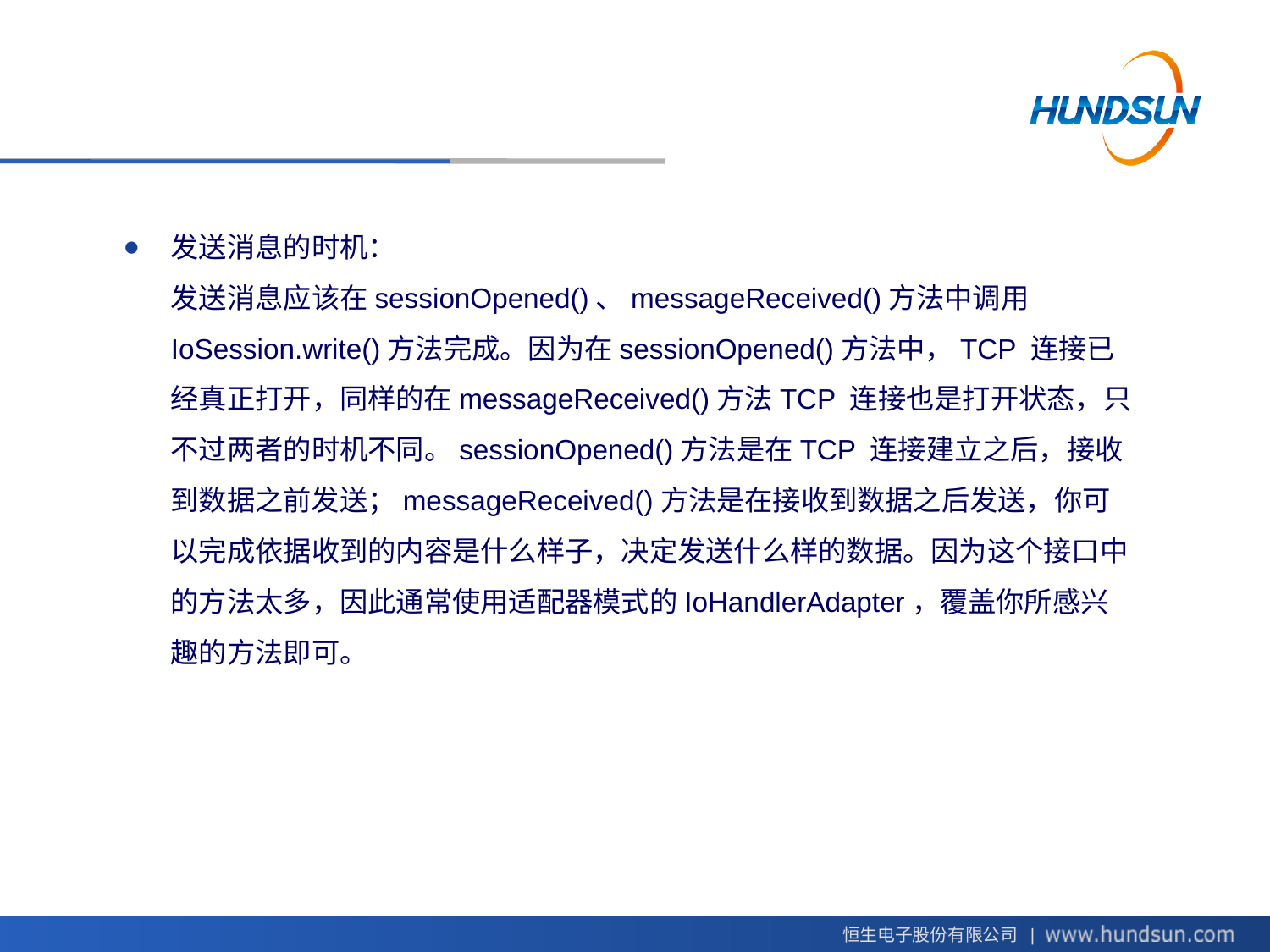

#
发送消息的时机：
发送消息应该在sessionOpened()、messageReceived()方法中调用IoSession.write()方法完成。因为在sessionOpened()方法中，TCP 连接已经真正打开，同样的在messageReceived()方法TCP 连接也是打开状态，只不过两者的时机不同。sessionOpened()方法是在TCP 连接建立之后，接收到数据之前发送；messageReceived()方法是在接收到数据之后发送，你可以完成依据收到的内容是什么样子，决定发送什么样的数据。因为这个接口中的方法太多，因此通常使用适配器模式的IoHandlerAdapter，覆盖你所感兴趣的方法即可。